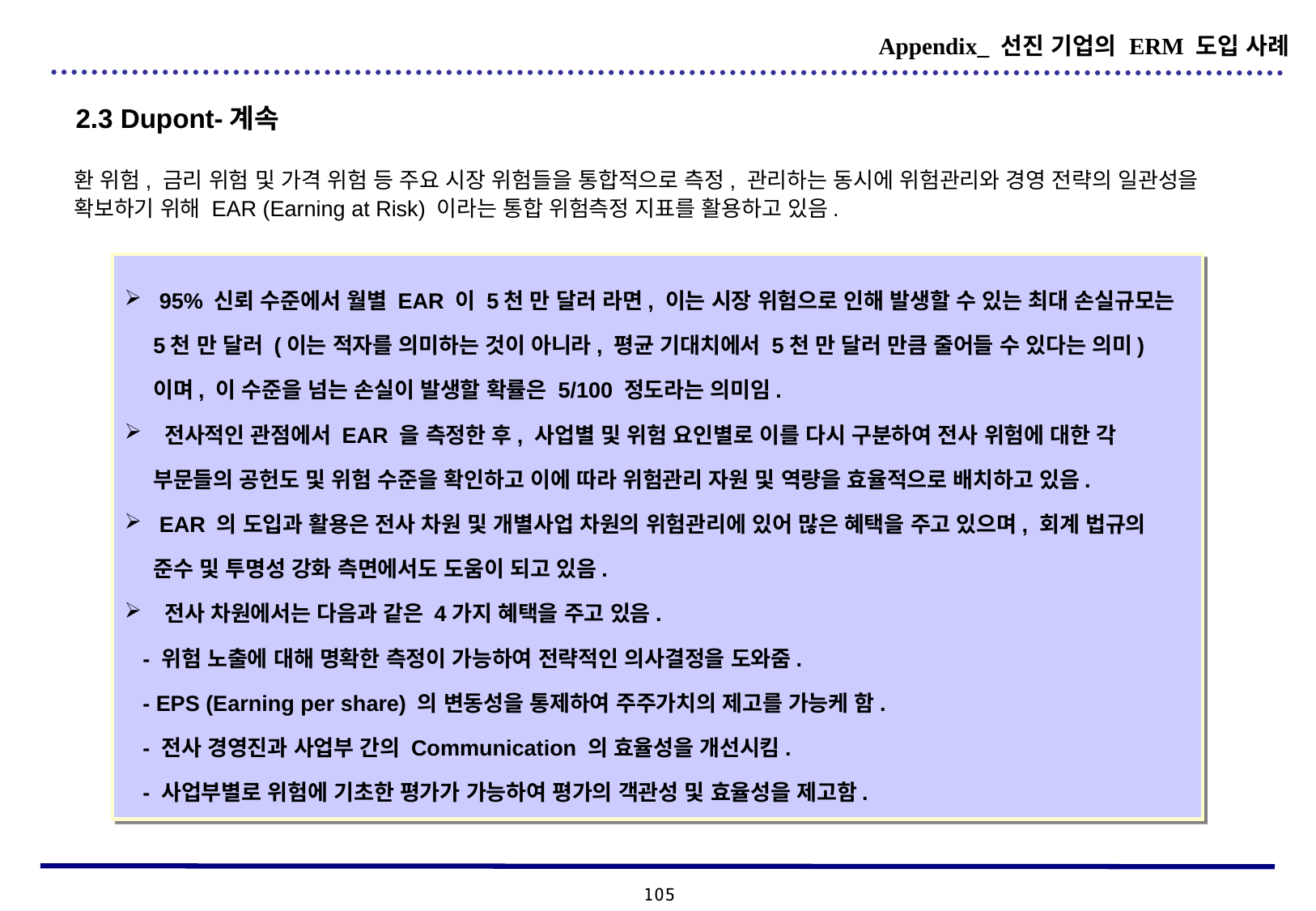

Appendix_ 선진 기업의 ERM 도입 사례
2.3 Dupont-계속
환 위험, 금리 위험 및 가격 위험 등 주요 시장 위험들을 통합적으로 측정, 관리하는 동시에 위험관리와 경영 전략의 일관성을 확보하기 위해 EAR (Earning at Risk) 이라는 통합 위험측정 지표를 활용하고 있음.
 95% 신뢰 수준에서 월별 EAR 이 5천 만 달러 라면, 이는 시장 위험으로 인해 발생할 수 있는 최대 손실규모는 5천 만 달러 (이는 적자를 의미하는 것이 아니라, 평균 기대치에서 5천 만 달러 만큼 줄어들 수 있다는 의미) 이며, 이 수준을 넘는 손실이 발생할 확률은 5/100 정도라는 의미임.
 전사적인 관점에서 EAR 을 측정한 후, 사업별 및 위험 요인별로 이를 다시 구분하여 전사 위험에 대한 각 부문들의 공헌도 및 위험 수준을 확인하고 이에 따라 위험관리 자원 및 역량을 효율적으로 배치하고 있음.
 EAR 의 도입과 활용은 전사 차원 및 개별사업 차원의 위험관리에 있어 많은 혜택을 주고 있으며, 회계 법규의 준수 및 투명성 강화 측면에서도 도움이 되고 있음.
 전사 차원에서는 다음과 같은 4가지 혜택을 주고 있음.
   - 위험 노출에 대해 명확한 측정이 가능하여 전략적인 의사결정을 도와줌.
   - EPS (Earning per share) 의 변동성을 통제하여 주주가치의 제고를 가능케 함.
   - 전사 경영진과 사업부 간의 Communication 의 효율성을 개선시킴.
   - 사업부별로 위험에 기초한 평가가 가능하여 평가의 객관성 및 효율성을 제고함.